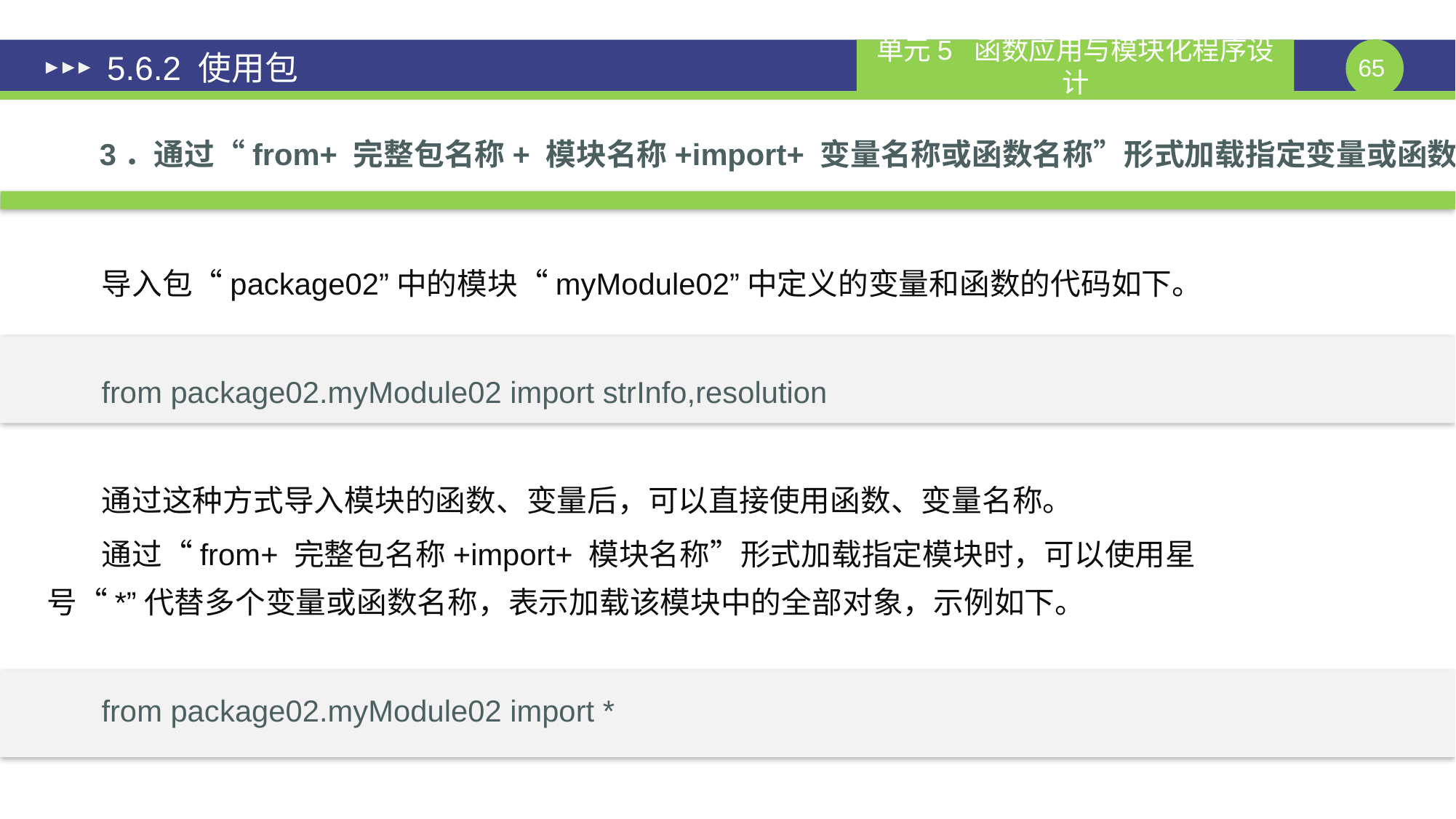

# 5.6.2 使用包
3．通过“from+ 完整包名称+ 模块名称+import+ 变量名称或函数名称”形式加载指定变量或函数

导入包“package02”中的模块“myModule02”中定义的变量和函数的代码如下。

from package02.myModule02 import strInfo,resolution

通过这种方式导入模块的函数、变量后，可以直接使用函数、变量名称。
通过“from+ 完整包名称+import+ 模块名称”形式加载指定模块时，可以使用星号“*”代替多个变量或函数名称，表示加载该模块中的全部对象，示例如下。

from package02.myModule02 import *